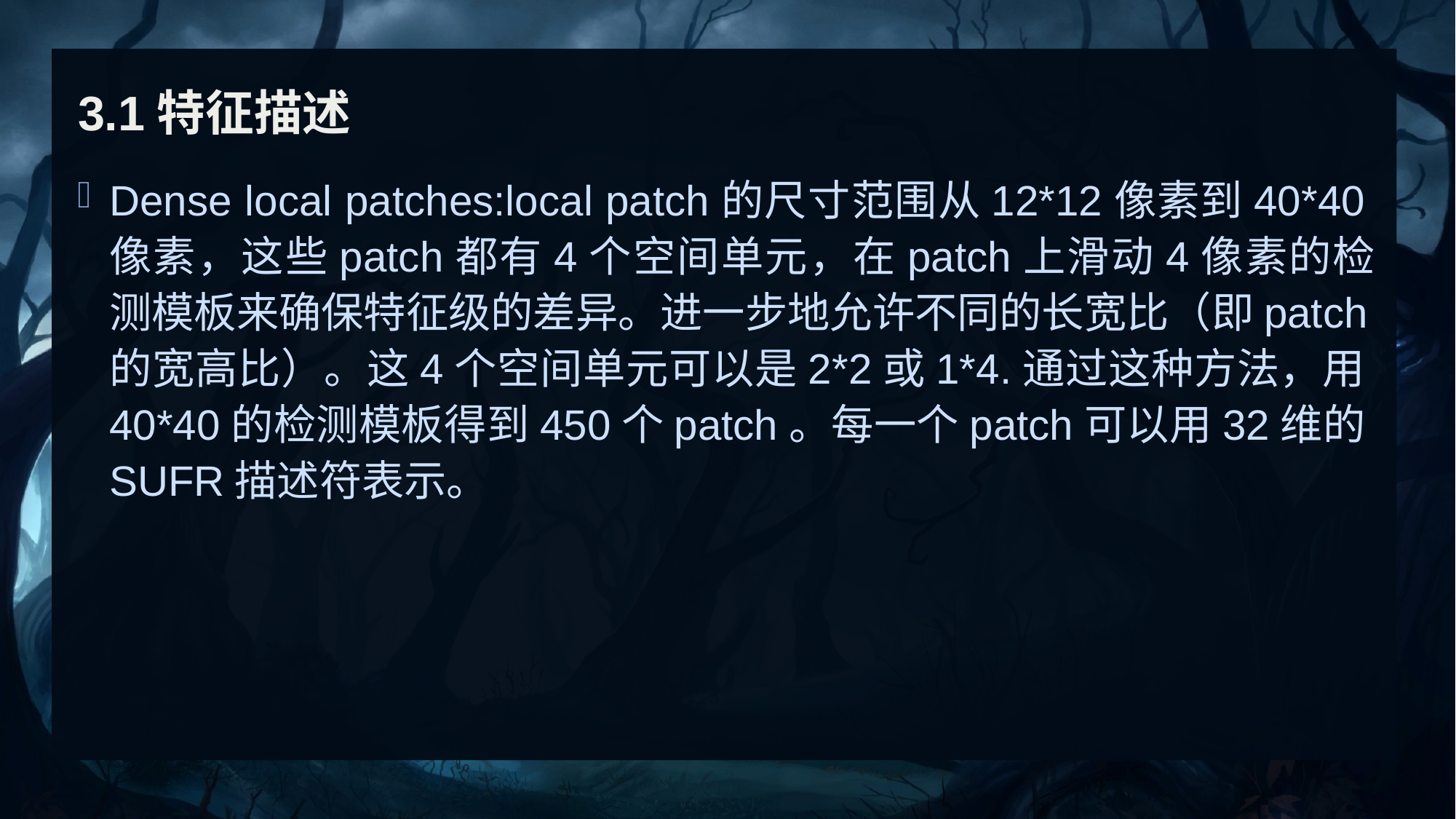

# 3.1特征描述
Dense local patches:local patch的尺寸范围从12*12像素到40*40像素，这些patch都有4个空间单元，在patch上滑动4像素的检测模板来确保特征级的差异。进一步地允许不同的长宽比（即patch的宽高比）。这4个空间单元可以是2*2或1*4.通过这种方法，用40*40的检测模板得到450个patch。每一个patch可以用32维的SUFR描述符表示。